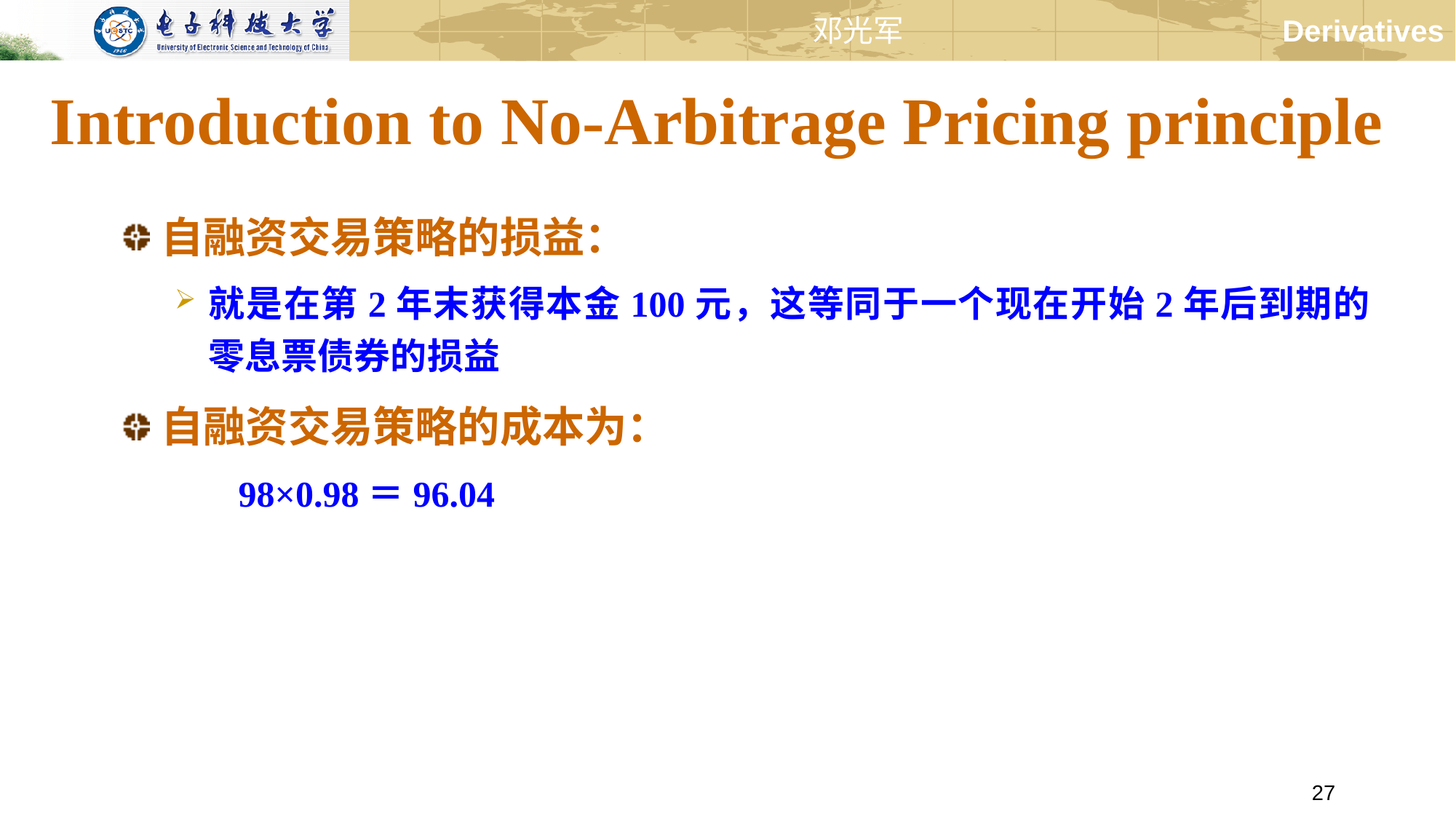

Introduction to No-Arbitrage Pricing principle
自融资交易策略的损益：
就是在第2年末获得本金100元，这等同于一个现在开始2年后到期的零息票债券的损益
自融资交易策略的成本为：
       98×0.98＝96.04